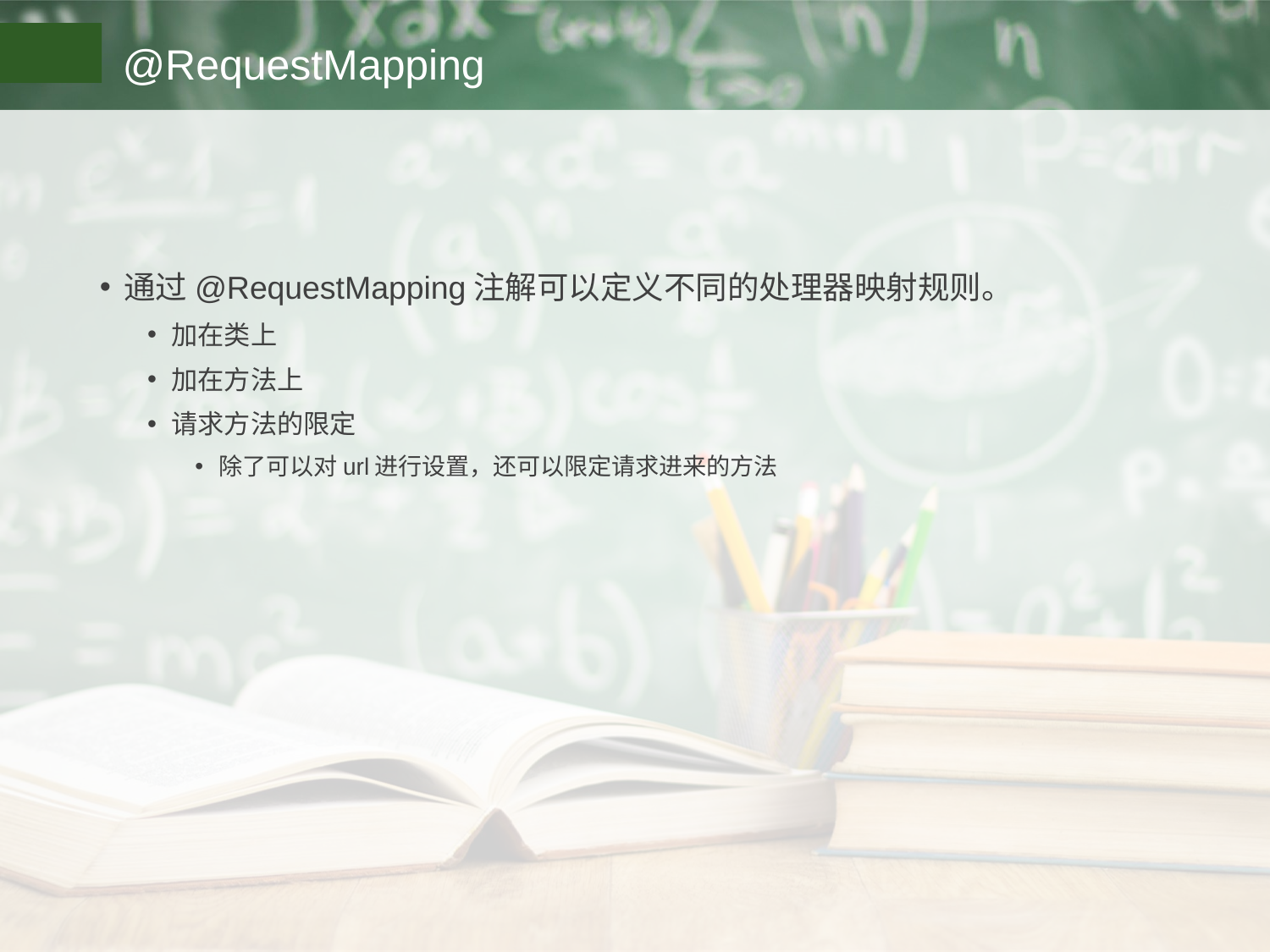

# @RequestMapping
通过@RequestMapping注解可以定义不同的处理器映射规则。
加在类上
加在方法上
请求方法的限定
除了可以对url进行设置，还可以限定请求进来的方法